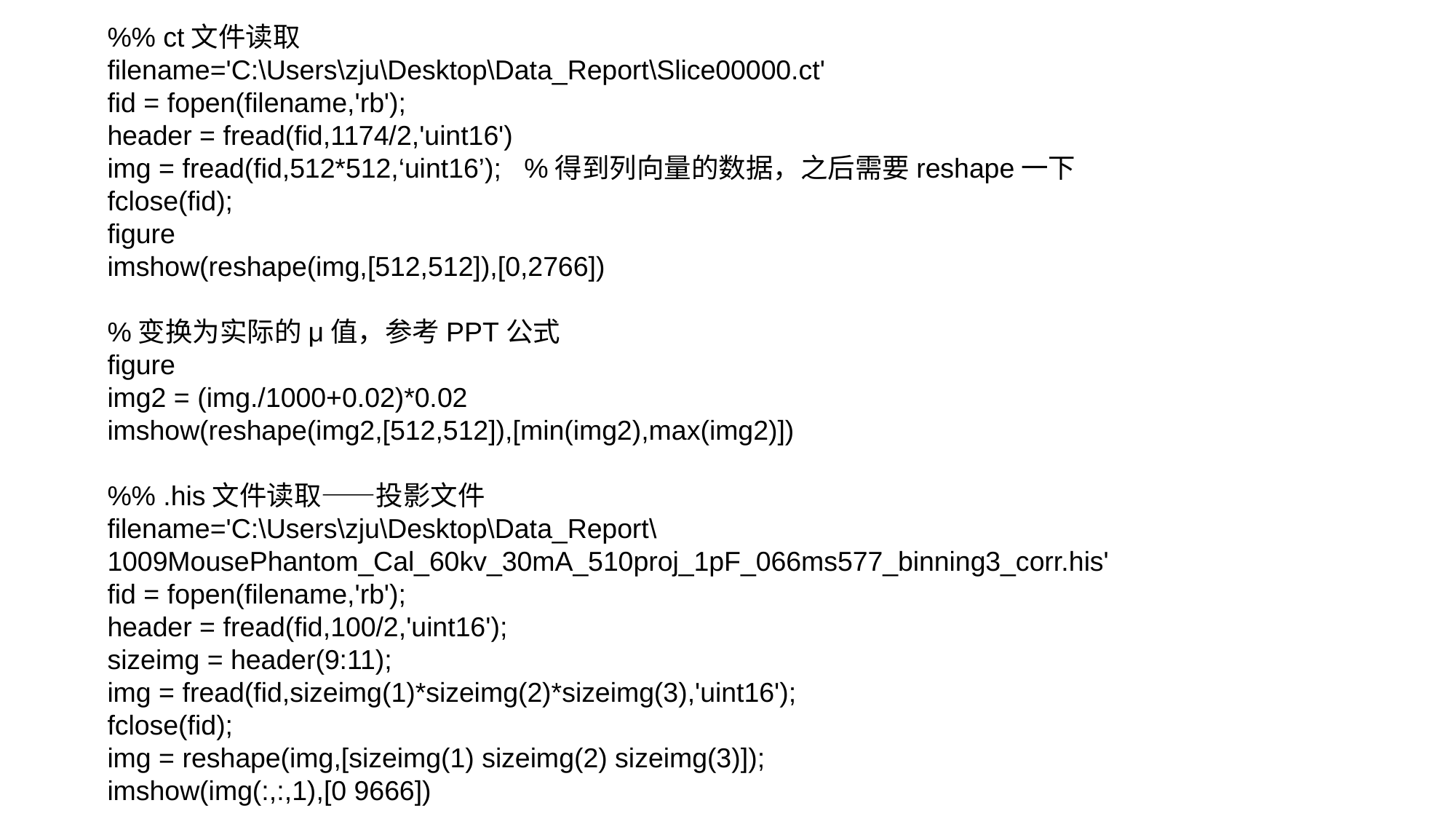

%% ct文件读取
filename='C:\Users\zju\Desktop\Data_Report\Slice00000.ct'
fid = fopen(filename,'rb');
header = fread(fid,1174/2,'uint16')
img = fread(fid,512*512,‘uint16’);   %得到列向量的数据，之后需要reshape一下
fclose(fid);
figure
imshow(reshape(img,[512,512]),[0,2766])

%变换为实际的μ值，参考PPT公式
figure
img2 = (img./1000+0.02)*0.02
imshow(reshape(img2,[512,512]),[min(img2),max(img2)])

%% .his文件读取——投影文件
filename='C:\Users\zju\Desktop\Data_Report\1009MousePhantom_Cal_60kv_30mA_510proj_1pF_066ms577_binning3_corr.his'
fid = fopen(filename,'rb');
header = fread(fid,100/2,'uint16');
sizeimg = header(9:11);
img = fread(fid,sizeimg(1)*sizeimg(2)*sizeimg(3),'uint16');
fclose(fid);
img = reshape(img,[sizeimg(1) sizeimg(2) sizeimg(3)]);
imshow(img(:,:,1),[0 9666])